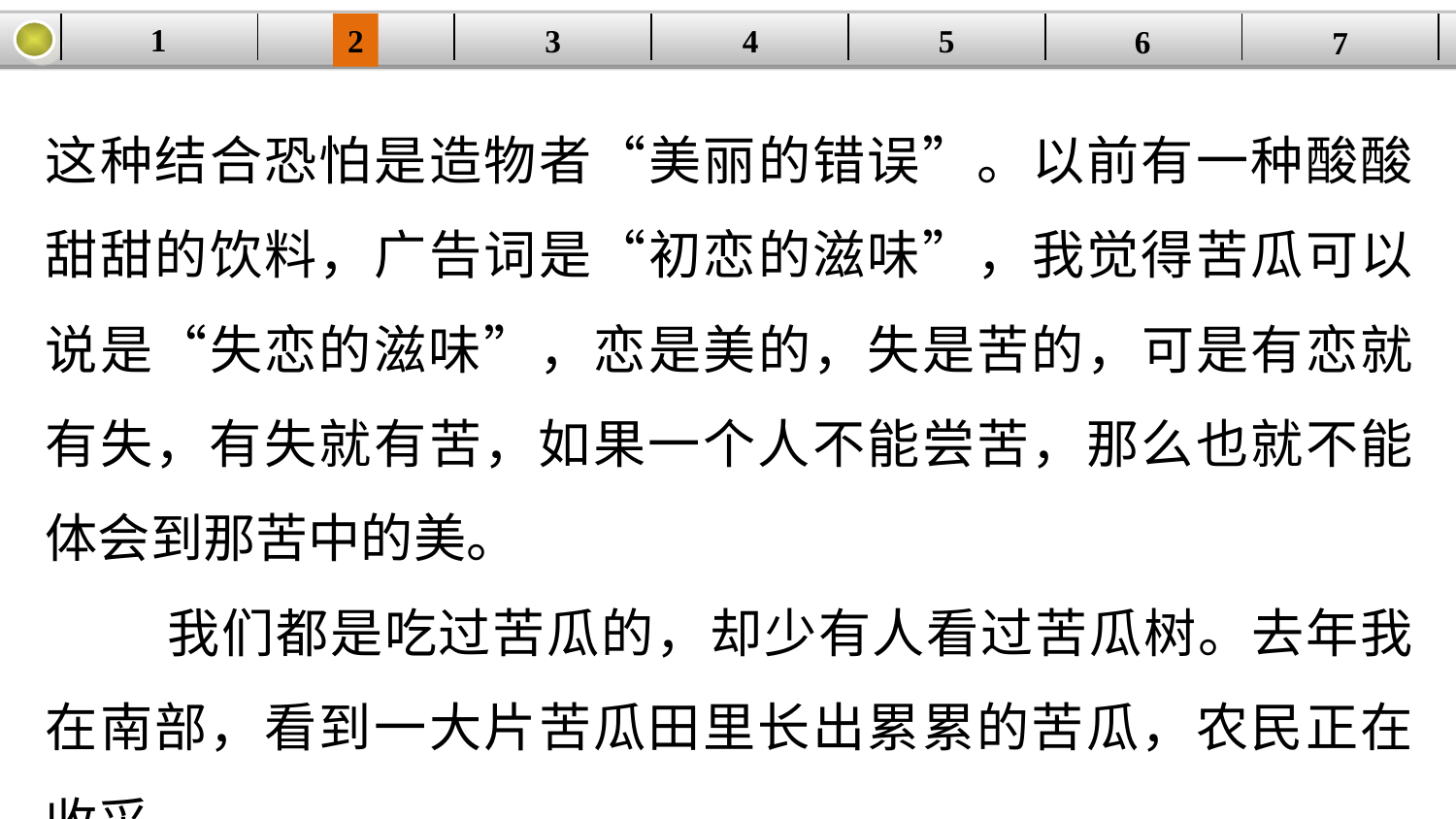

1
5
3
2
|  |  |  |  |  |  |  |
| --- | --- | --- | --- | --- | --- | --- |
4
6
7

这种结合恐怕是造物者“美丽的错误”。以前有一种酸酸甜甜的饮料，广告词是“初恋的滋味”，我觉得苦瓜可以说是“失恋的滋味”，恋是美的，失是苦的，可是有恋就有失，有失就有苦，如果一个人不能尝苦，那么也就不能体会到那苦中的美。
        我们都是吃过苦瓜的，却少有人看过苦瓜树。去年我在南部，看到一大片苦瓜田里长出累累的苦瓜，农民正在收采，